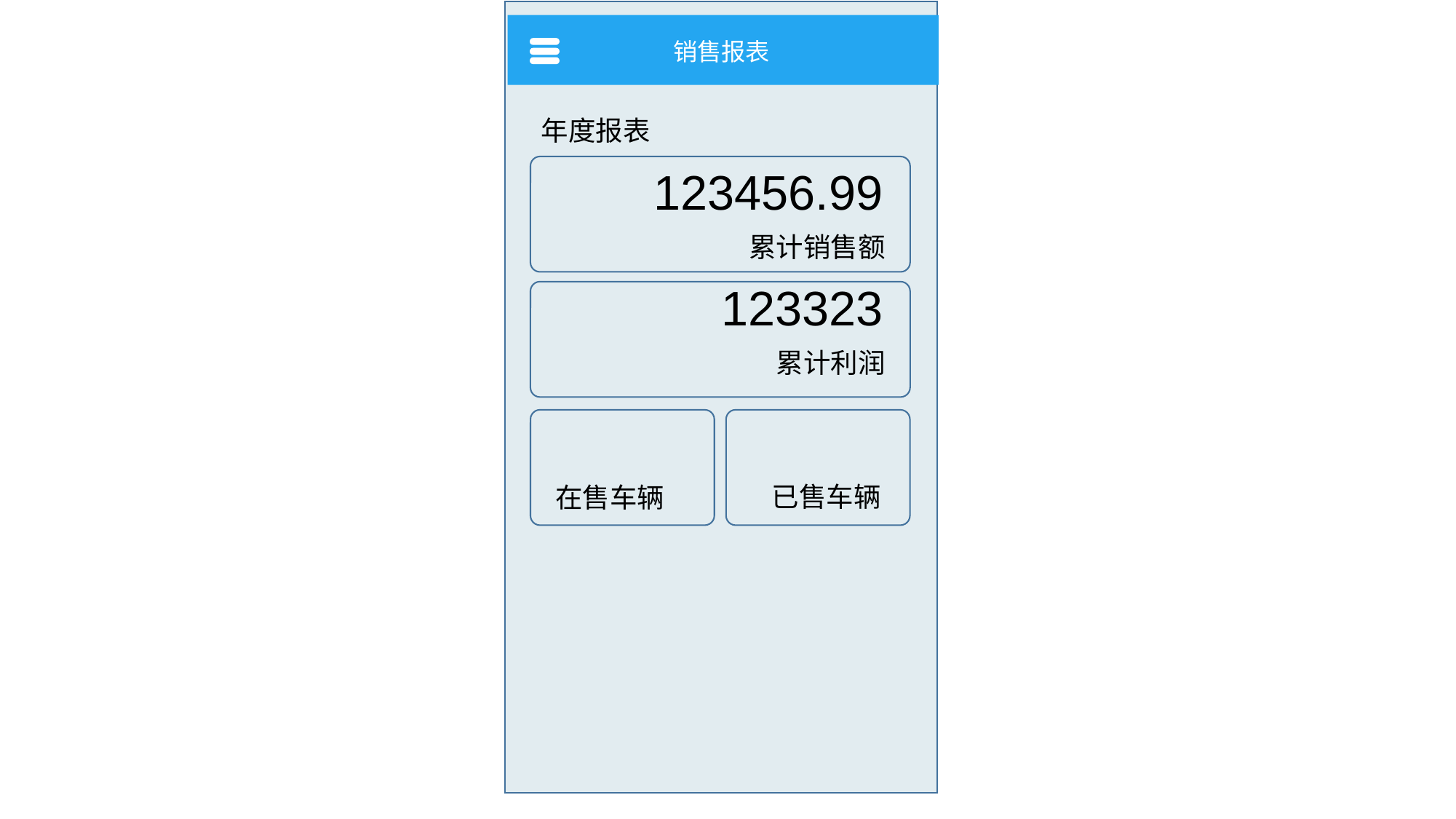

销售报表

年度报表

123456.99
累计销售额
123323

累计利润

已售车辆
在售车辆